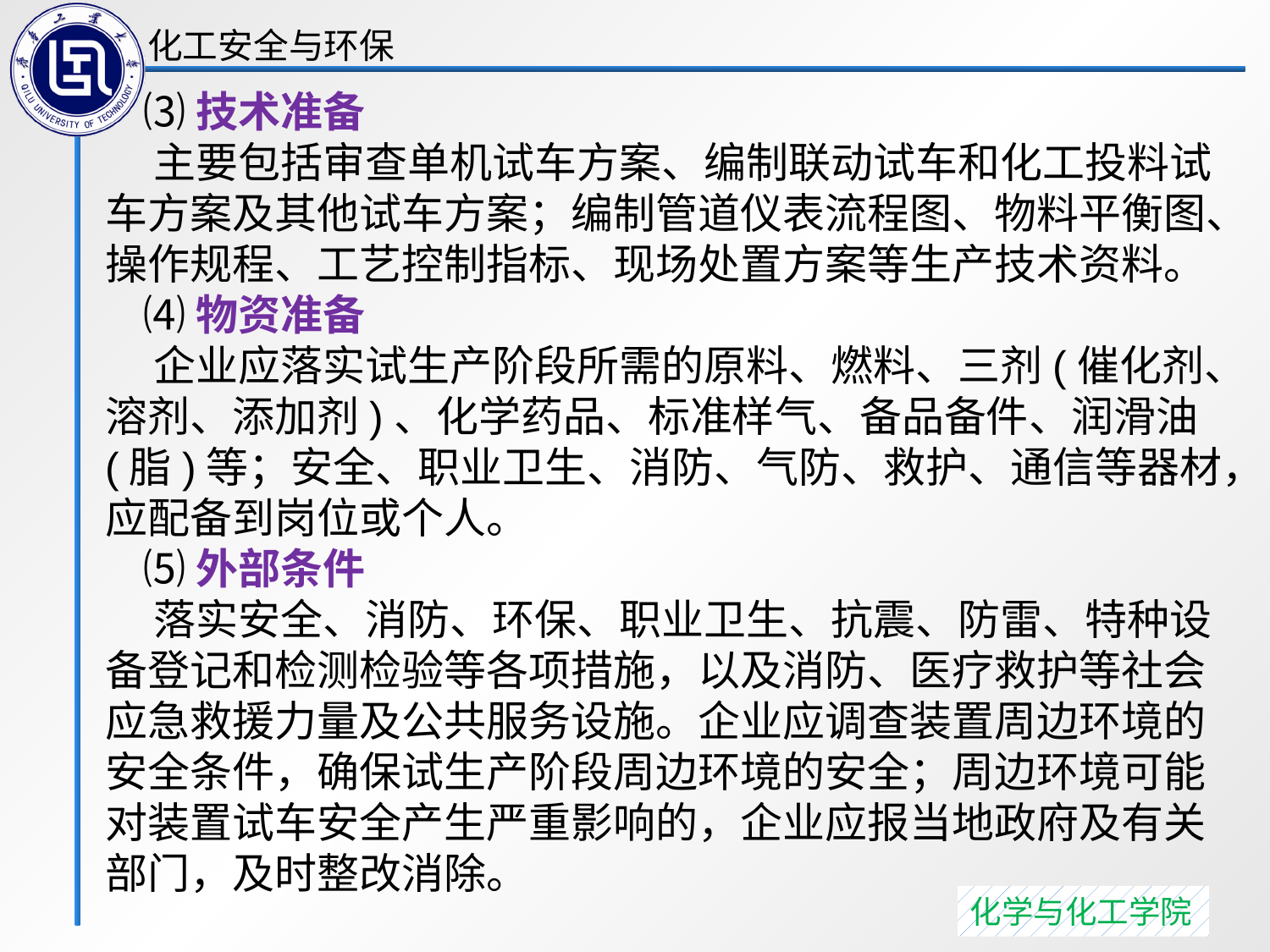

⑶技术准备
    主要包括审查单机试车方案、编制联动试车和化工投料试车方案及其他试车方案；编制管道仪表流程图、物料平衡图、操作规程、工艺控制指标、现场处置方案等生产技术资料。
    ⑷物资准备
    企业应落实试生产阶段所需的原料、燃料、三剂(催化剂、溶剂、添加剂)、化学药品、标准样气、备品备件、润滑油(脂)等；安全、职业卫生、消防、气防、救护、通信等器材，应配备到岗位或个人。
    ⑸外部条件
    落实安全、消防、环保、职业卫生、抗震、防雷、特种设备登记和检测检验等各项措施，以及消防、医疗救护等社会应急救援力量及公共服务设施。企业应调查装置周边环境的安全条件，确保试生产阶段周边环境的安全；周边环境可能对装置试车安全产生严重影响的，企业应报当地政府及有关部门，及时整改消除。